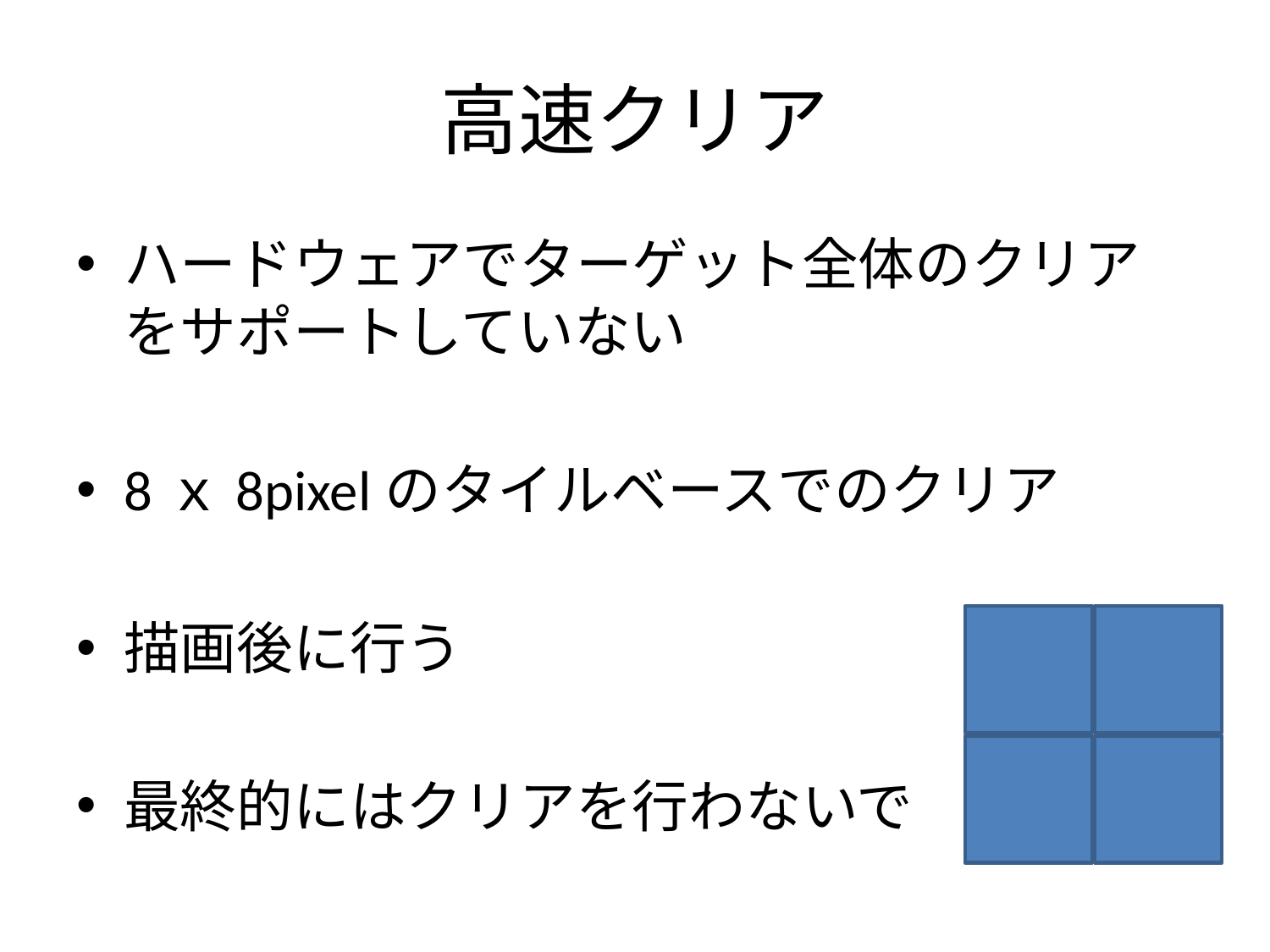

# 高速クリア
ハードウェアでターゲット全体のクリアをサポートしていない

8ｘ8pixelのタイルベースでのクリア

描画後に行う

最終的にはクリアを行わないで